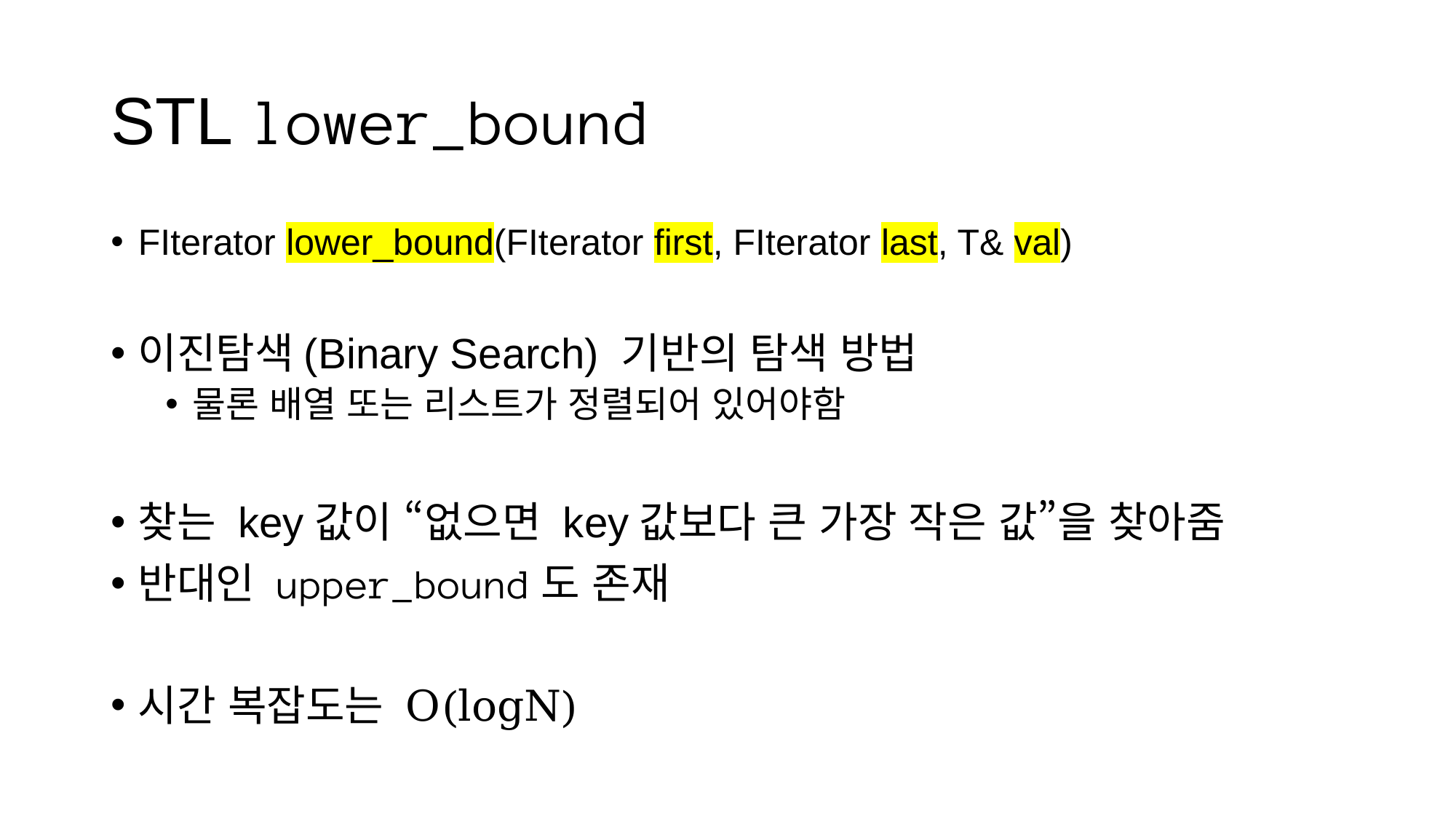

# STL lower_bound
FIterator lower_bound(FIterator first, FIterator last, T& val)

이진탐색(Binary Search) 기반의 탐색 방법
물론 배열 또는 리스트가 정렬되어 있어야함

찾는 key값이 “없으면 key값보다 큰 가장 작은 값”을 찾아줌
반대인 upper_bound도 존재

시간 복잡도는 O(logN)